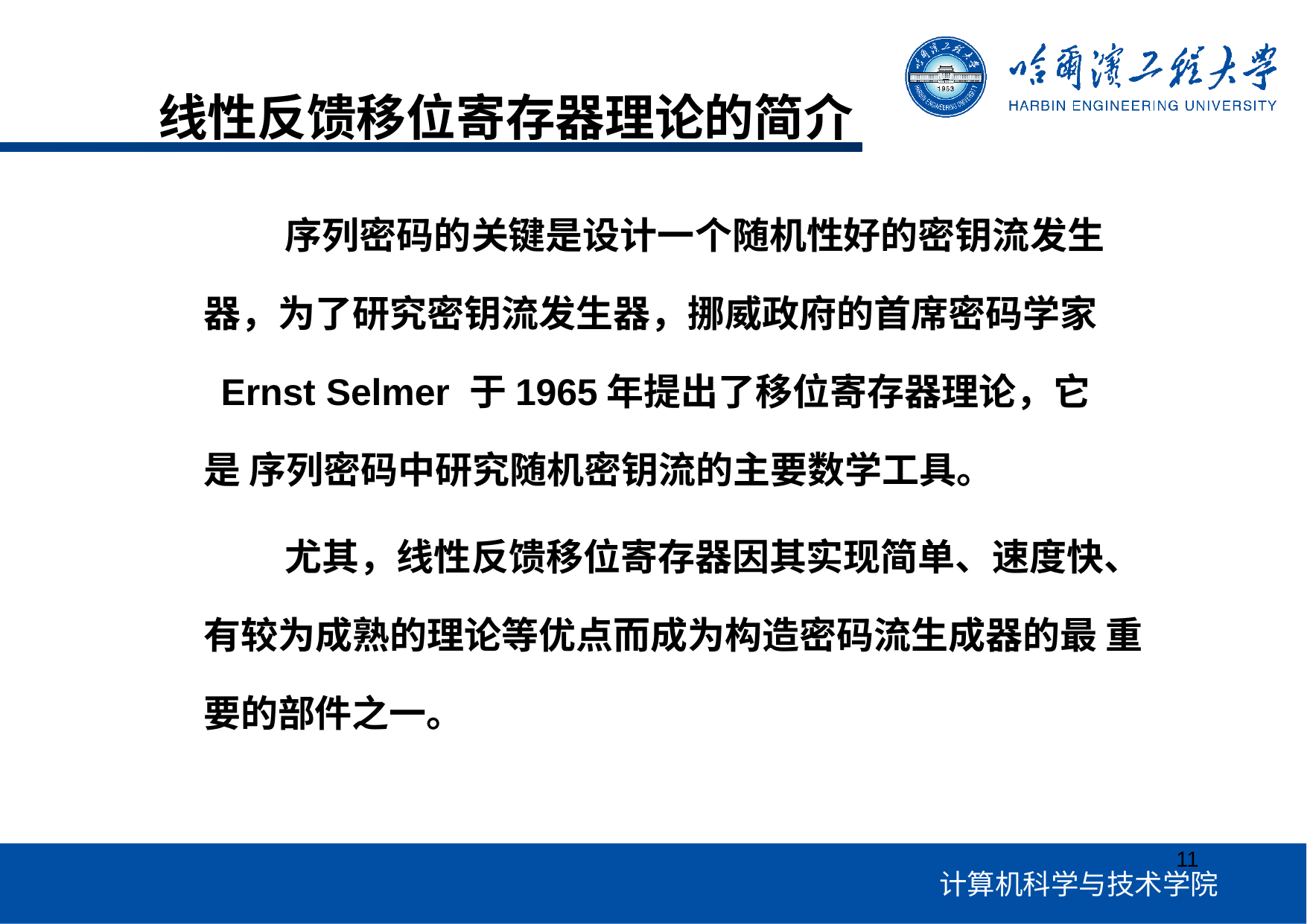

# 线性反馈移位寄存器理论的简介
序列密码的关键是设计一个随机性好的密钥流发生
器，为了研究密钥流发生器，挪威政府的首席密码学家  Ernst Selmer 于1965年提出了移位寄存器理论，它是 序列密码中研究随机密钥流的主要数学工具。
尤其，线性反馈移位寄存器因其实现简单、速度快、 有较为成熟的理论等优点而成为构造密码流生成器的最 重要的部件之一。
11